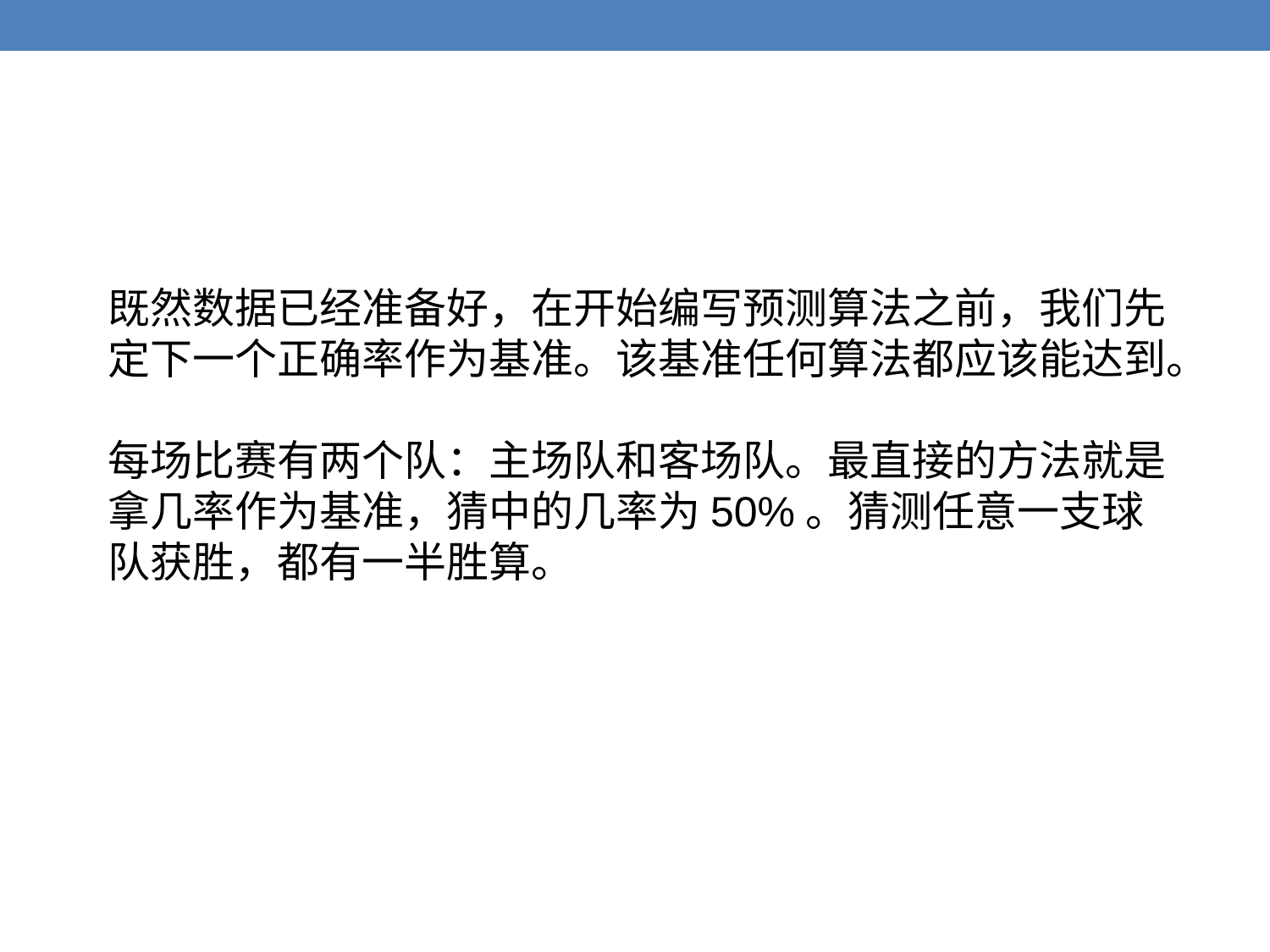

既然数据已经准备好，在开始编写预测算法之前，我们先定下一个正确率作为基准。该基准任何算法都应该能达到。

每场比赛有两个队：主场队和客场队。最直接的方法就是拿几率作为基准，猜中的几率为50%。猜测任意一支球队获胜，都有一半胜算。